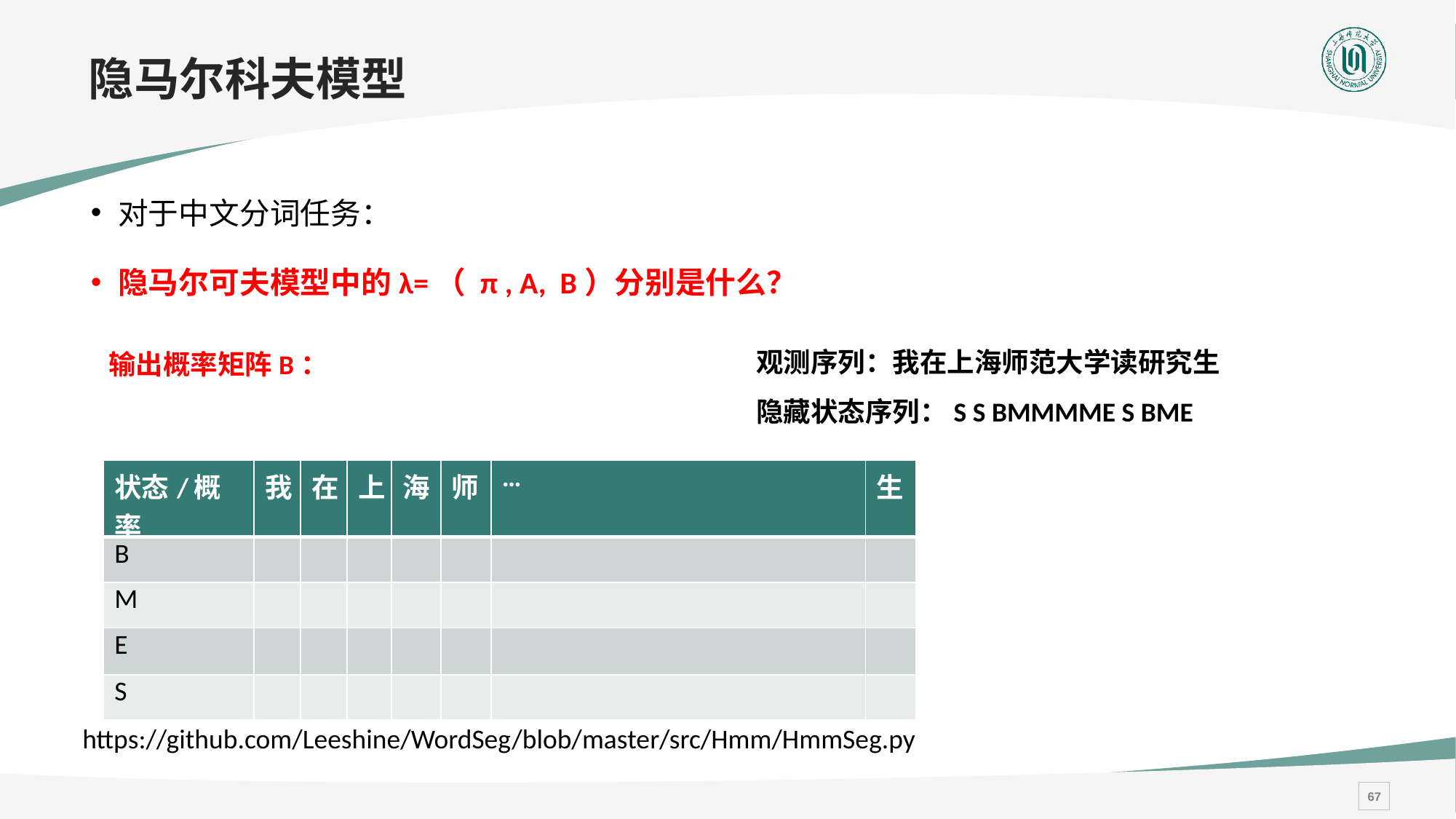

# 隐马尔科夫模型
对于中文分词任务：
隐马尔可夫模型中的λ=（ π , A,  B）分别是什么？

观测序列：我在上海师范大学读研究生
隐藏状态序列：S S BMMMME S BME
输出概率矩阵B：
| 状态/概率 | 我 | 在 | 上 | 海 | 师 | … | 生 |
| --- | --- | --- | --- | --- | --- | --- | --- |
| B |  |  |  |  |  |  |  |
| M |  |  |  |  |  |  |  |
| E |  |  |  |  |  |  |  |
| S |  |  |  |  |  |  |  |
https://github.com/Leeshine/WordSeg/blob/master/src/Hmm/HmmSeg.py